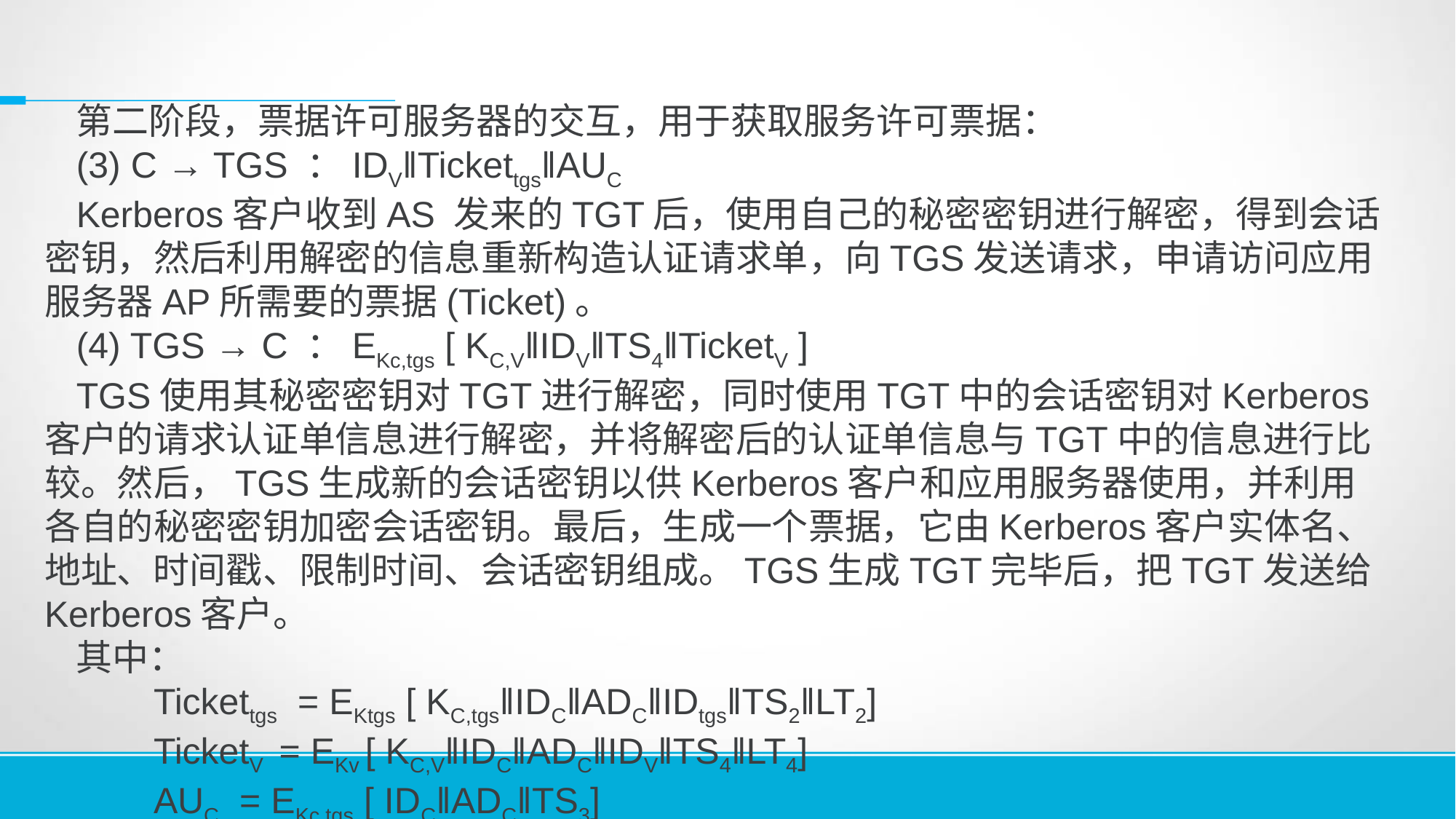

第二阶段，票据许可服务器的交互，用于获取服务许可票据：
(3) C → TGS ：IDV‖Tickettgs‖AUC
Kerberos客户收到AS 发来的TGT后，使用自己的秘密密钥进行解密，得到会话密钥，然后利用解密的信息重新构造认证请求单，向TGS发送请求，申请访问应用服务器AP所需要的票据(Ticket)。
(4) TGS → C ：EKc,tgs [ KC,V‖IDV‖TS4‖TicketV ]
TGS使用其秘密密钥对TGT进行解密，同时使用TGT中的会话密钥对Kerberos客户的请求认证单信息进行解密，并将解密后的认证单信息与TGT中的信息进行比较。然后，TGS生成新的会话密钥以供Kerberos客户和应用服务器使用，并利用各自的秘密密钥加密会话密钥。最后，生成一个票据，它由Kerberos客户实体名、地址、时间戳、限制时间、会话密钥组成。TGS生成TGT完毕后，把TGT发送给Kerberos客户。
其中：
	Tickettgs  = EKtgs [ KC,tgs‖IDC‖ADC‖IDtgs‖TS2‖LT2]
	TicketV  = EKv [ KC,V‖IDC‖ADC‖IDV‖TS4‖LT4]
	AUC  = EKc,tgs [ IDC‖ADC‖TS3]